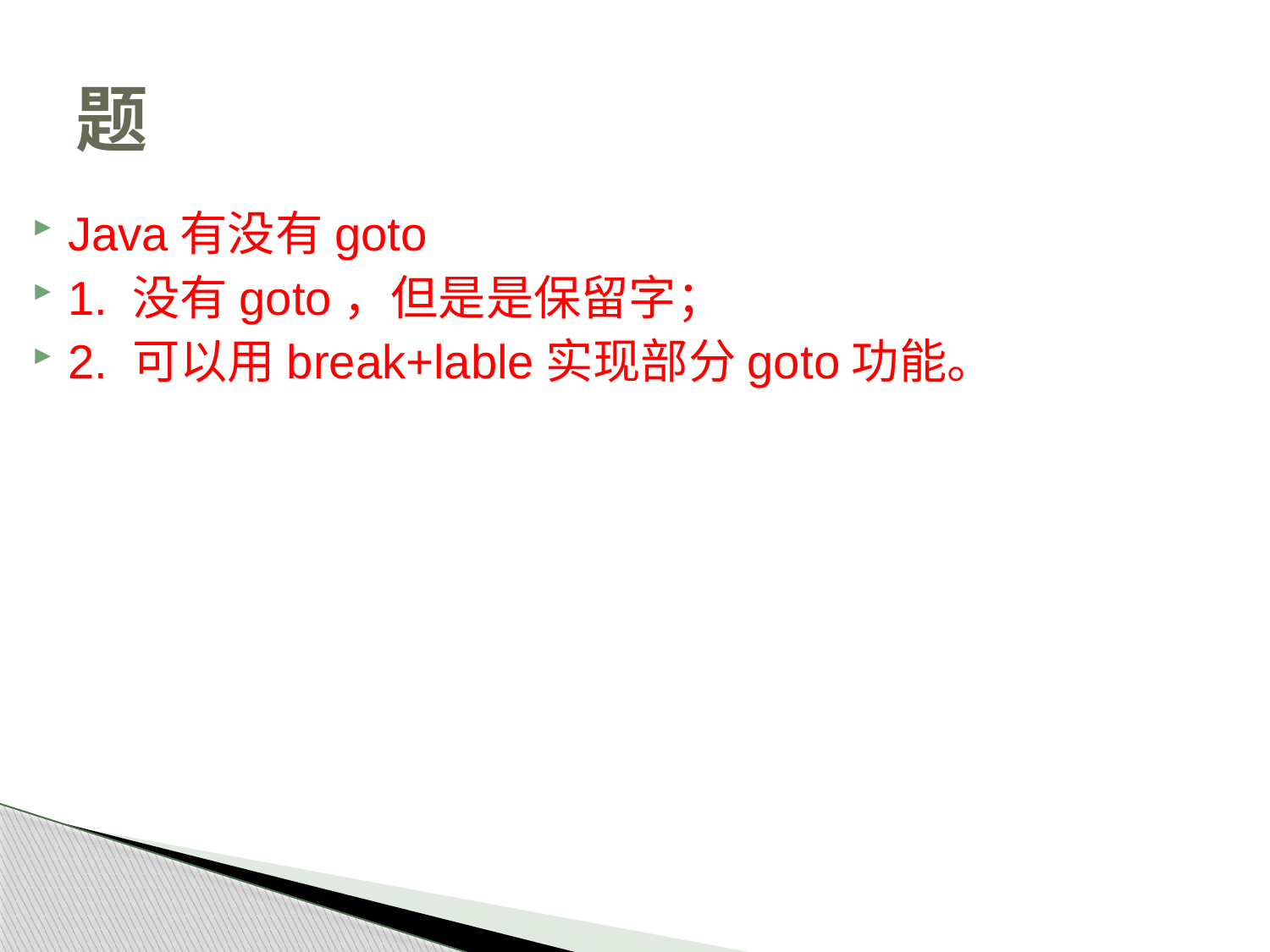

# 题
Java有没有goto
1. 没有goto，但是是保留字；
2. 可以用break+lable实现部分goto功能。